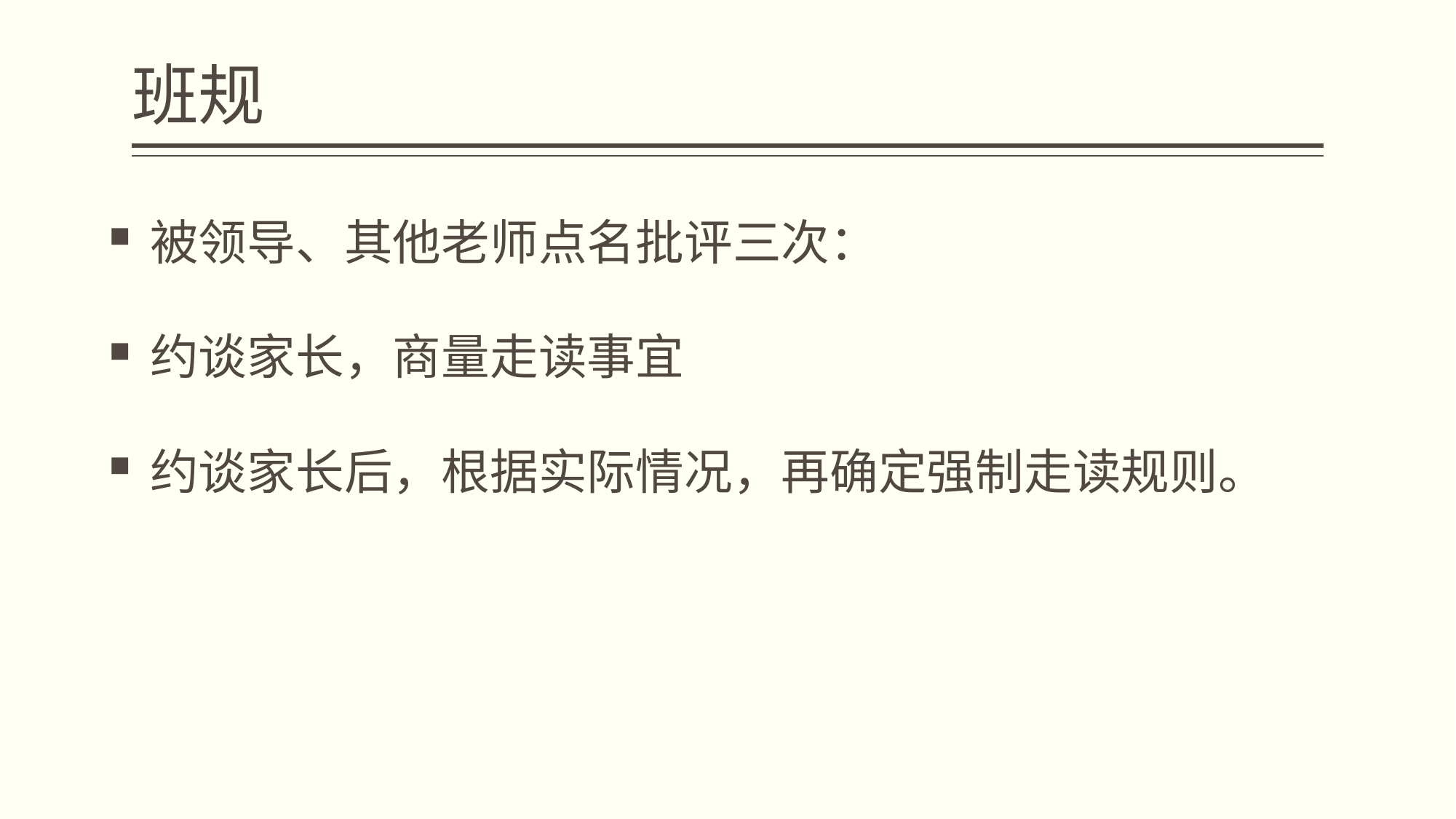

# 班规
被领导、其他老师点名批评三次：
约谈家长，商量走读事宜
约谈家长后，根据实际情况，再确定强制走读规则。